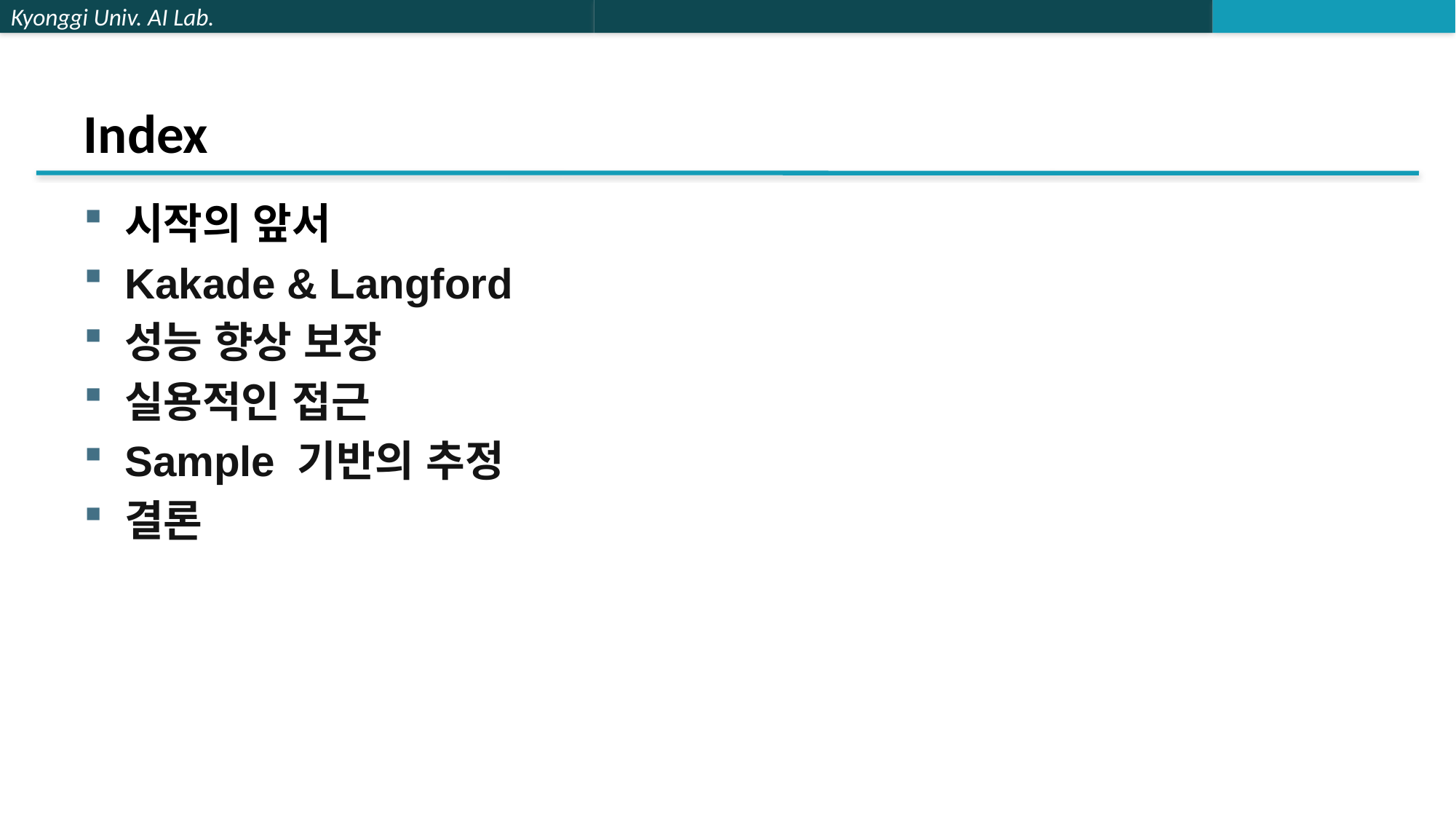

# Index
시작의 앞서
Kakade & Langford
성능 향상 보장
실용적인 접근
Sample 기반의 추정
결론